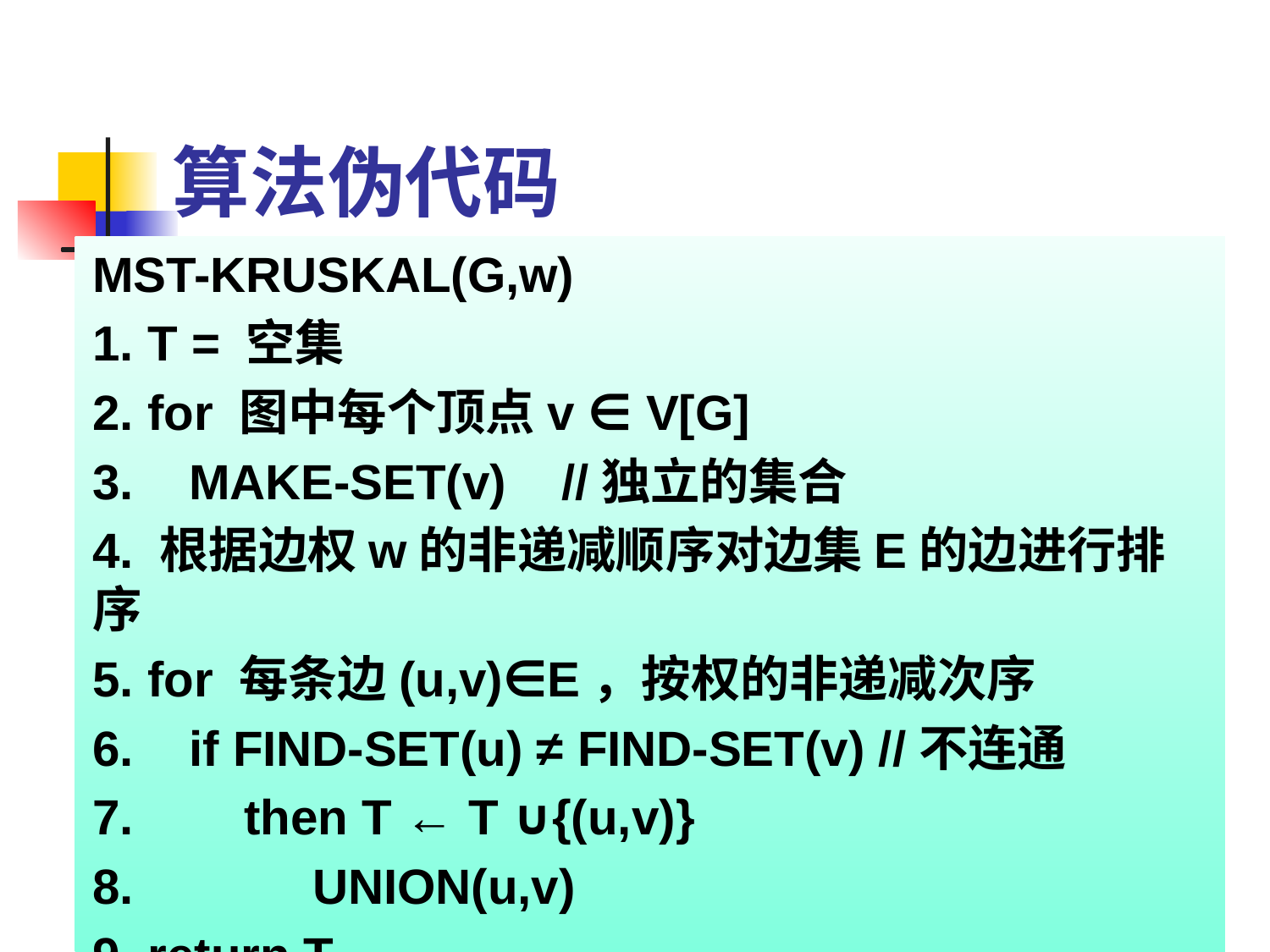

# 算法伪代码
MST-KRUSKAL(G,w)
1. T = 空集
2. for 图中每个顶点v ∈ V[G]
3.    MAKE-SET(v)    //独立的集合
4. 根据边权w的非递减顺序对边集E的边进行排序
5. for 每条边(u,v)∈E，按权的非递减次序
6.    if FIND-SET(u) ≠ FIND-SET(v) //不连通
7.        then T ← T ∪{(u,v)}
8.             UNION(u,v)
9  return T

93